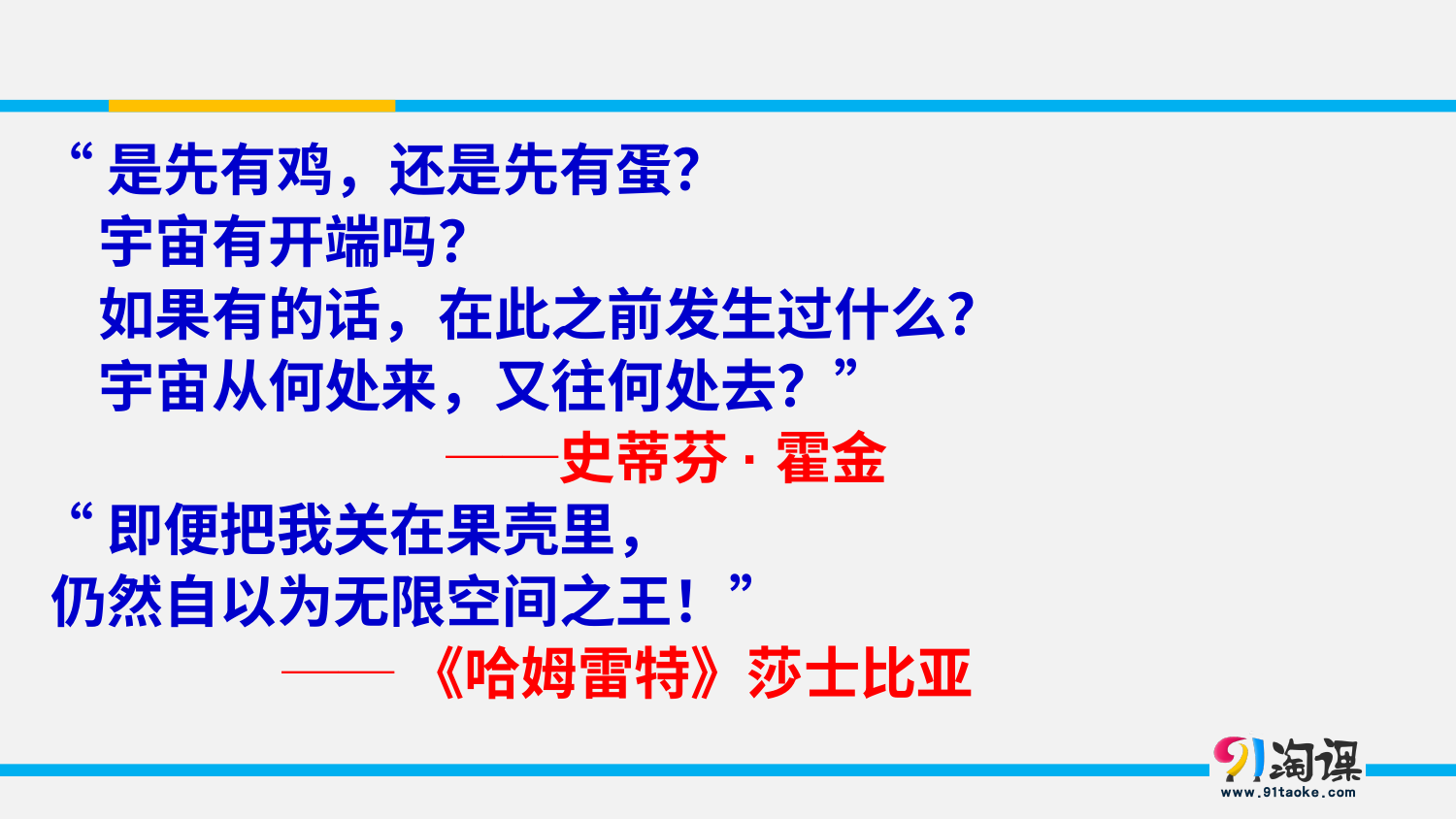

“是先有鸡，还是先有蛋？
　　宇宙有开端吗？
　　如果有的话，在此之前发生过什么？
　　宇宙从何处来，又往何处去？”
　　                           ──史蒂芬·霍金
    “即便把我关在果壳里，
    仍然自以为无限空间之王！”
                       ──《哈姆雷特》莎士比亚